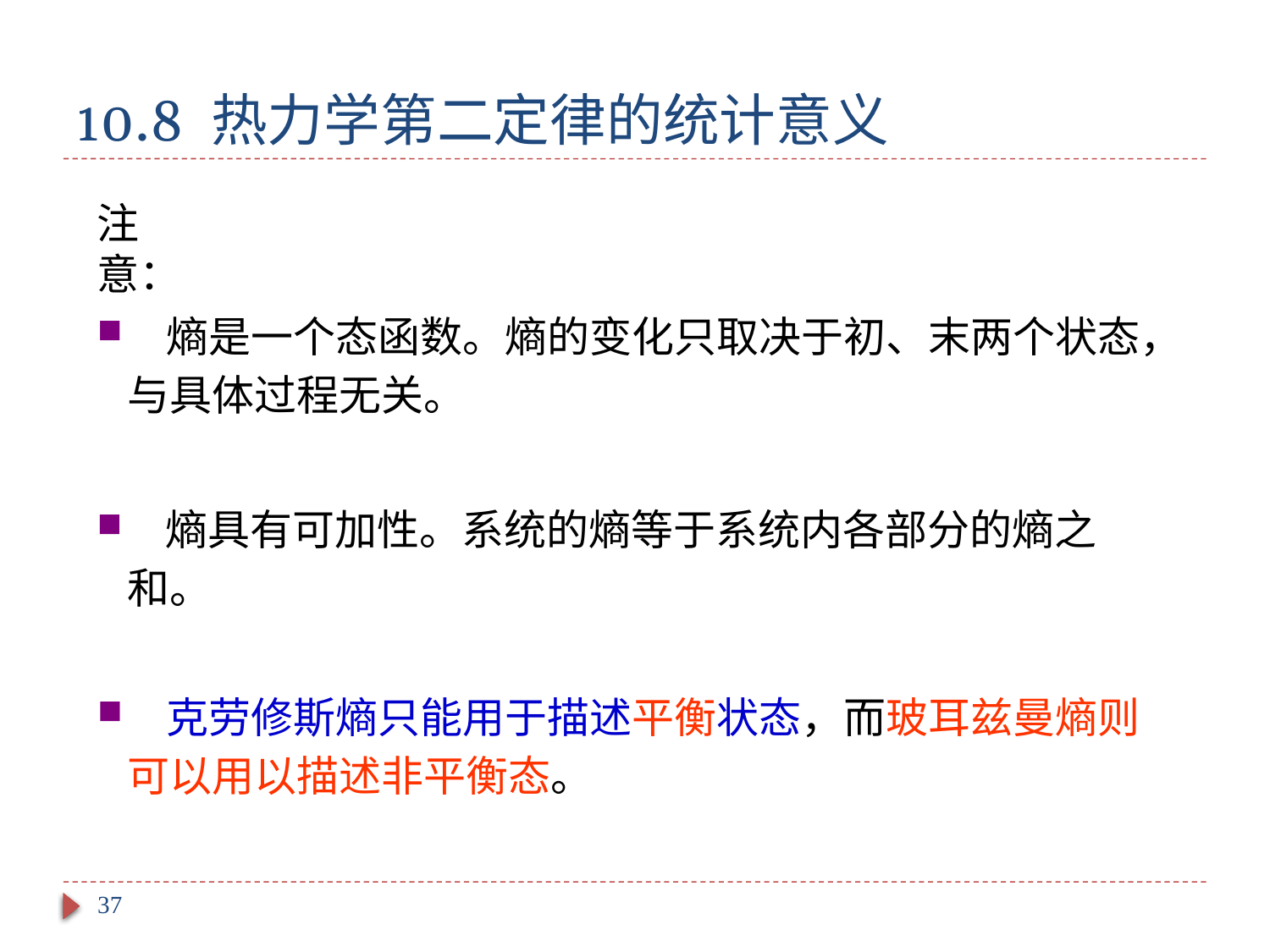

# 10.8 热力学第二定律的统计意义
注意：
   熵是一个态函数。熵的变化只取决于初、末两个状态，与具体过程无关。
   熵具有可加性。系统的熵等于系统内各部分的熵之和。
   克劳修斯熵只能用于描述平衡状态，而玻耳兹曼熵则可以用以描述非平衡态。
37